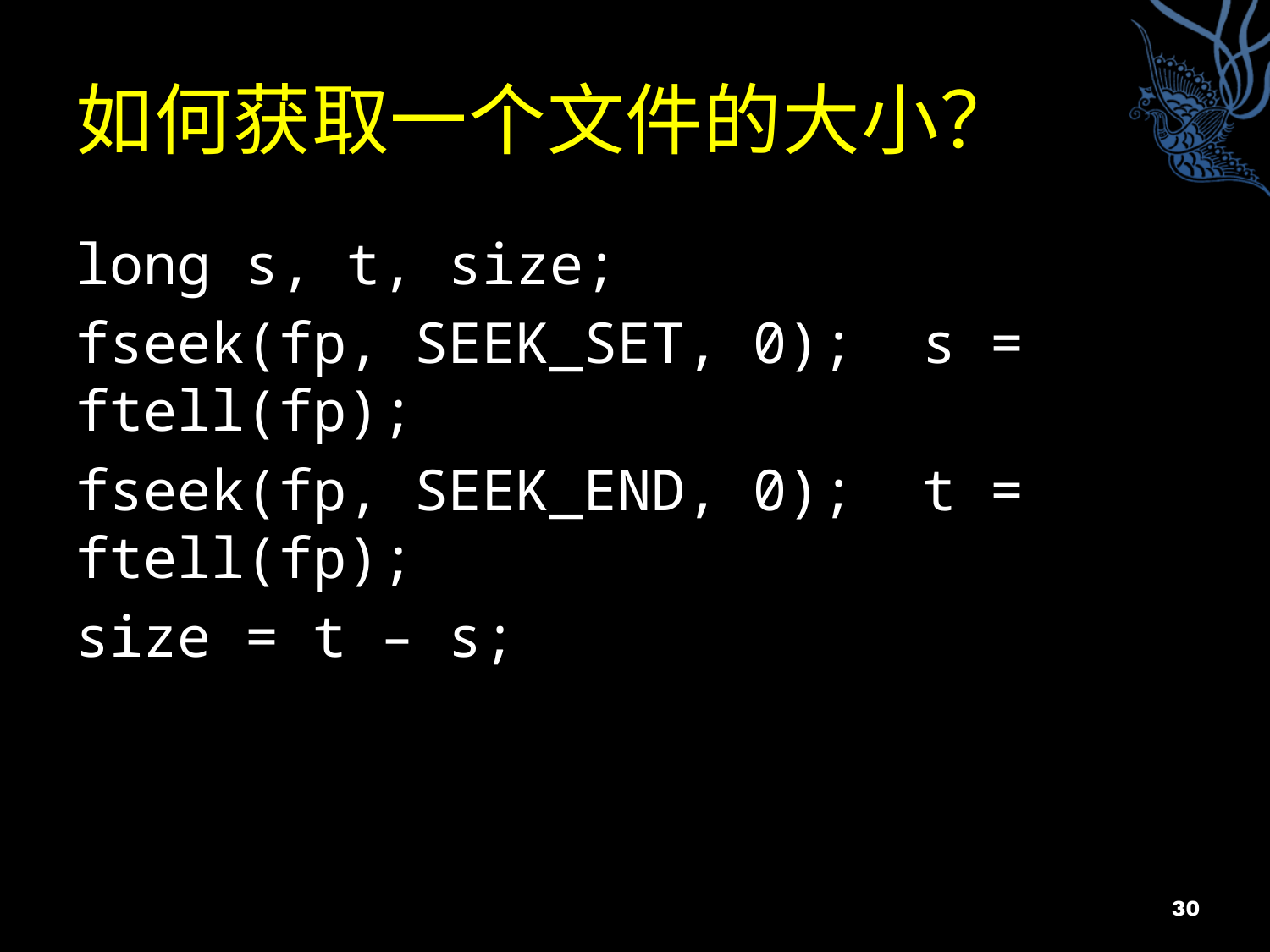

# 如何获取一个文件的大小？
long s, t, size;
fseek(fp, SEEK_SET, 0);  s = ftell(fp);
fseek(fp, SEEK_END, 0);  t = ftell(fp);
size = t – s;

30